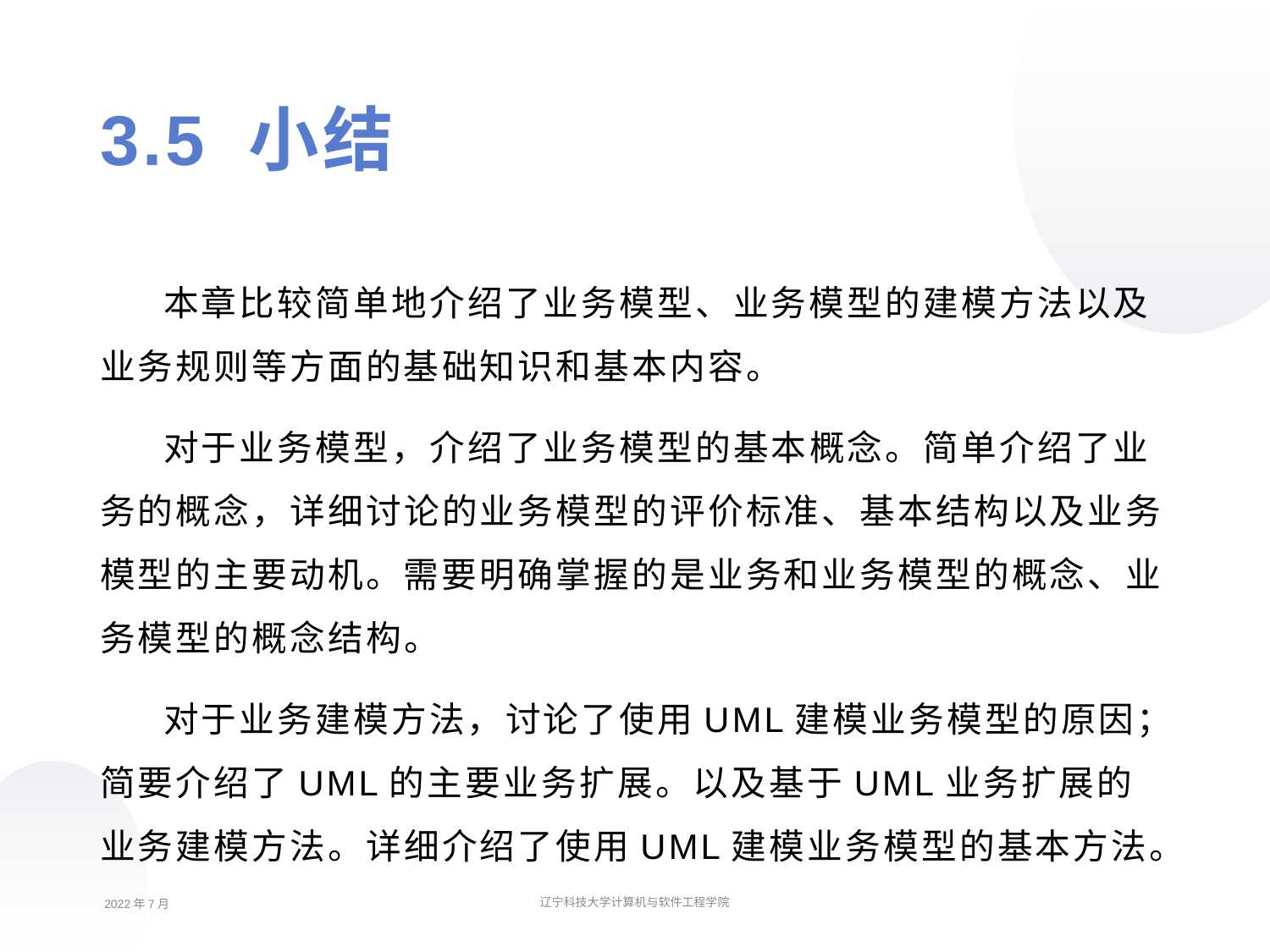

3.5 小结
本章比较简单地介绍了业务模型、业务模型的建模方法以及业务规则等方面的基础知识和基本内容。
对于业务模型，介绍了业务模型的基本概念。简单介绍了业务的概念，详细讨论的业务模型的评价标准、基本结构以及业务模型的主要动机。需要明确掌握的是业务和业务模型的概念、业务模型的概念结构。
对于业务建模方法，讨论了使用UML建模业务模型的原因；简要介绍了UML的主要业务扩展。以及基于UML业务扩展的业务建模方法。详细介绍了使用UML建模业务模型的基本方法。

2022年7月
辽宁科技大学计算机与软件工程学院
125